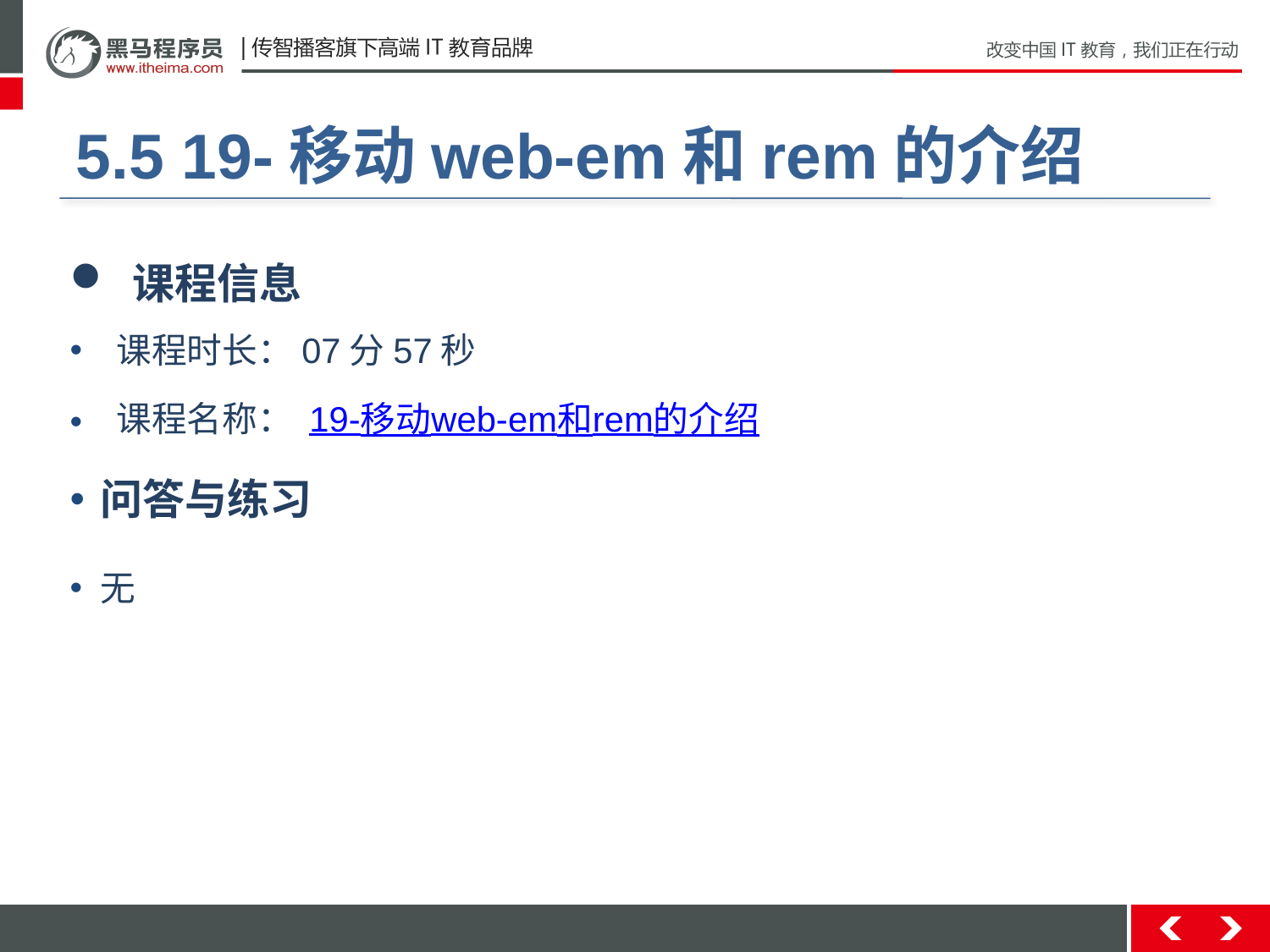

#
5.5 19-移动web-em和rem的介绍
 课程信息
 课程时长：07分57秒
 课程名称： 19-移动web-em和rem的介绍
问答与练习
无